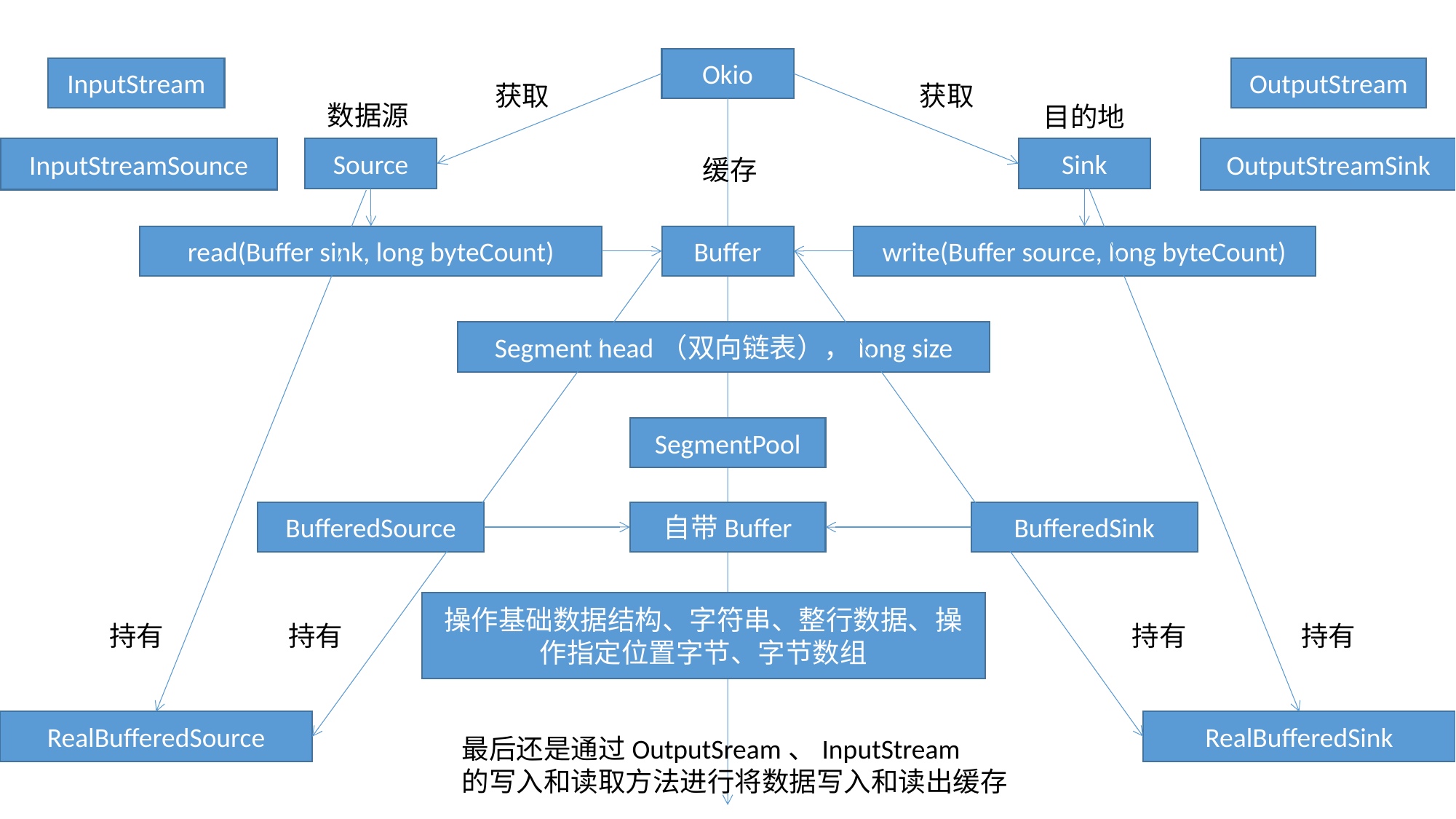

Okio
InputStream
OutputStream
获取
获取
数据源
目的地
InputStreamSounce
Source
Sink
OutputStreamSink
缓存
read(Buffer sink, long byteCount)
Buffer
write(Buffer source, long byteCount)
Segment head（双向链表），long size
SegmentPool
BufferedSource
自带Buffer
BufferedSink
操作基础数据结构、字符串、整行数据、操作指定位置字节、字节数组
持有
持有
持有
持有
RealBufferedSource
RealBufferedSink
最后还是通过OutputSream、InputStream
的写入和读取方法进行将数据写入和读出缓存